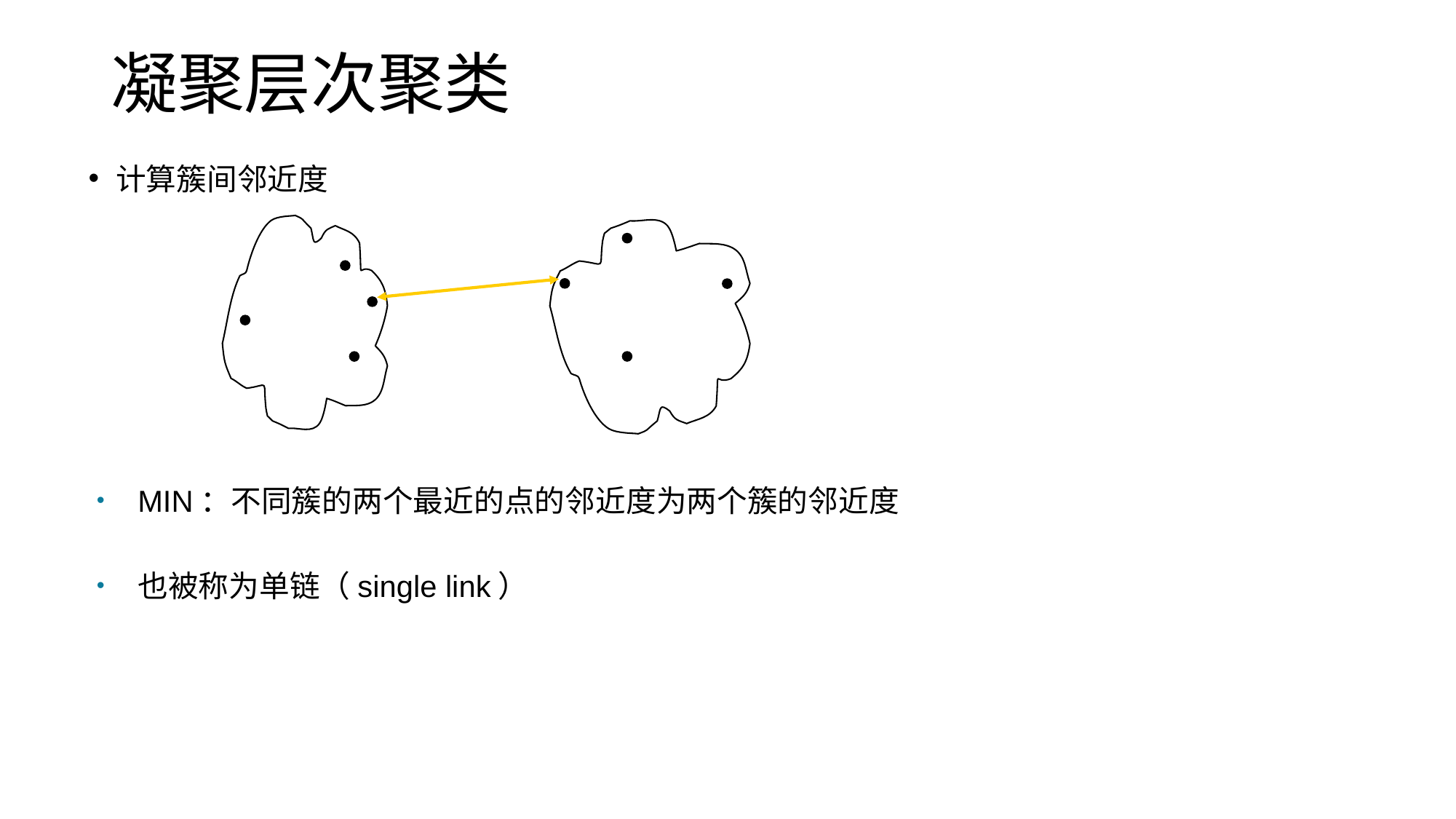

# 凝聚层次聚类
计算簇间邻近度

MIN：不同簇的两个最近的点的邻近度为两个簇的邻近度

也被称为单链（single link）